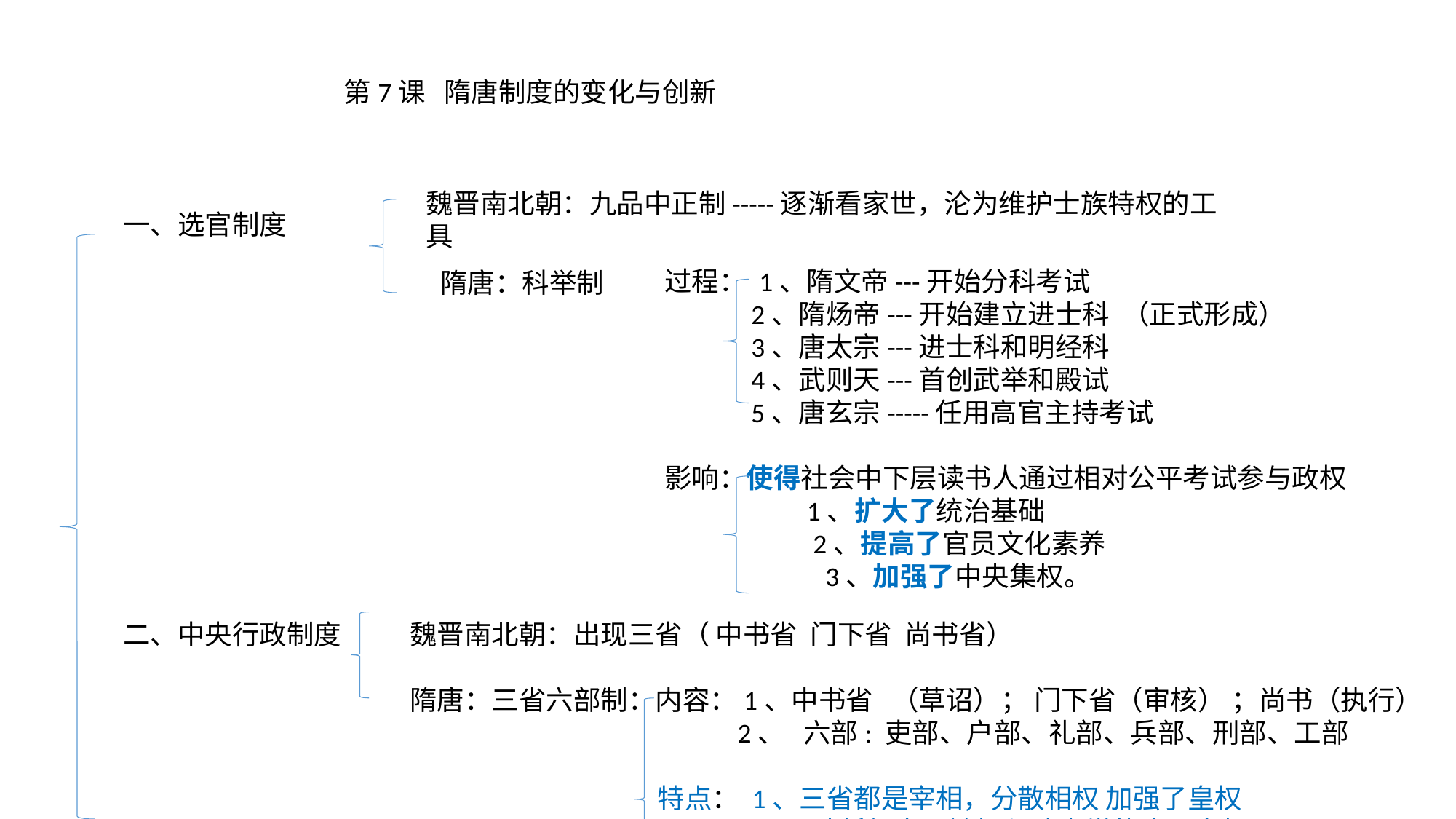

第7课   隋唐制度的变化与创新
魏晋南北朝：九品中正制-----逐渐看家世，沦为维护士族特权的工具

一、选官制度

过程： 1、隋文帝---开始分科考试
              2、隋炀帝---开始建立进士科  （正式形成）
              3、唐太宗---进士科和明经科
              4、武则天---首创武举和殿试
              5、唐玄宗-----任用高官主持考试

影响：使得社会中下层读书人通过相对公平考试参与政权
                       1、扩大了统治基础
                        2、提高了官员文化素养
                          3、加强了中央集权。

隋唐：科举制

二、中央行政制度

魏晋南北朝：出现三省（ 中书省  门下省  尚书省）

隋唐：三省六部制：内容：1、中书省   （草诏）； 门下省（审核） ；尚书（执行）
                                                     2、   六部: 吏部、户部、礼部、兵部、刑部、工部

                                       特点： 1、三省都是宰相，分散相权 加强了皇权
                                                     2、品味低级官员被招入政事堂的也是宰相。

                                       影响：是中国政治制度的重大变革，影响以后历朝。